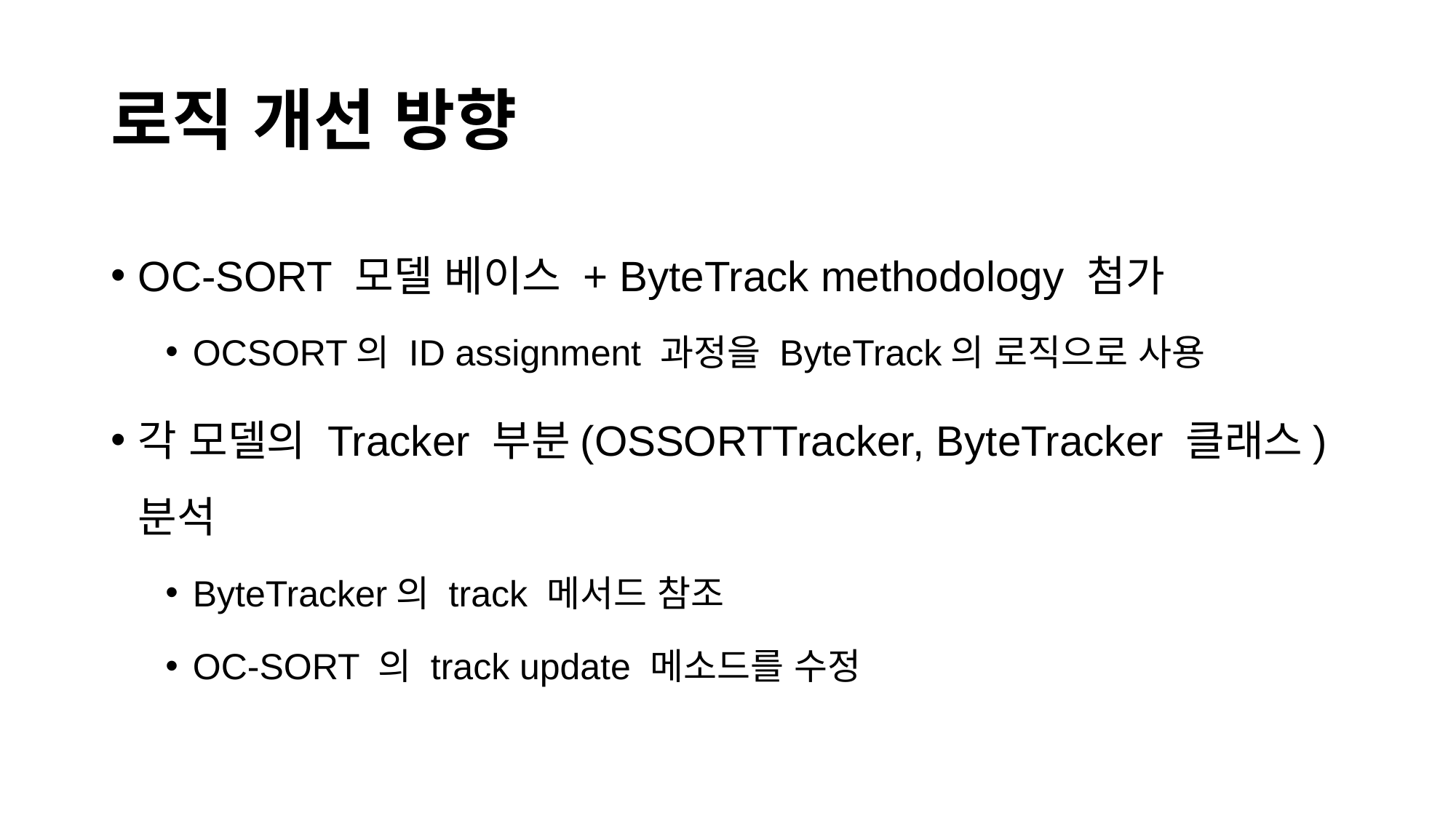

# 로직 개선 방향
OC-SORT 모델 베이스 + ByteTrack methodology 첨가
OCSORT의 ID assignment 과정을 ByteTrack의 로직으로 사용
각 모델의 Tracker 부분(OSSORTTracker, ByteTracker 클래스) 분석
ByteTracker의 track 메서드 참조
OC-SORT 의 track update 메소드를 수정